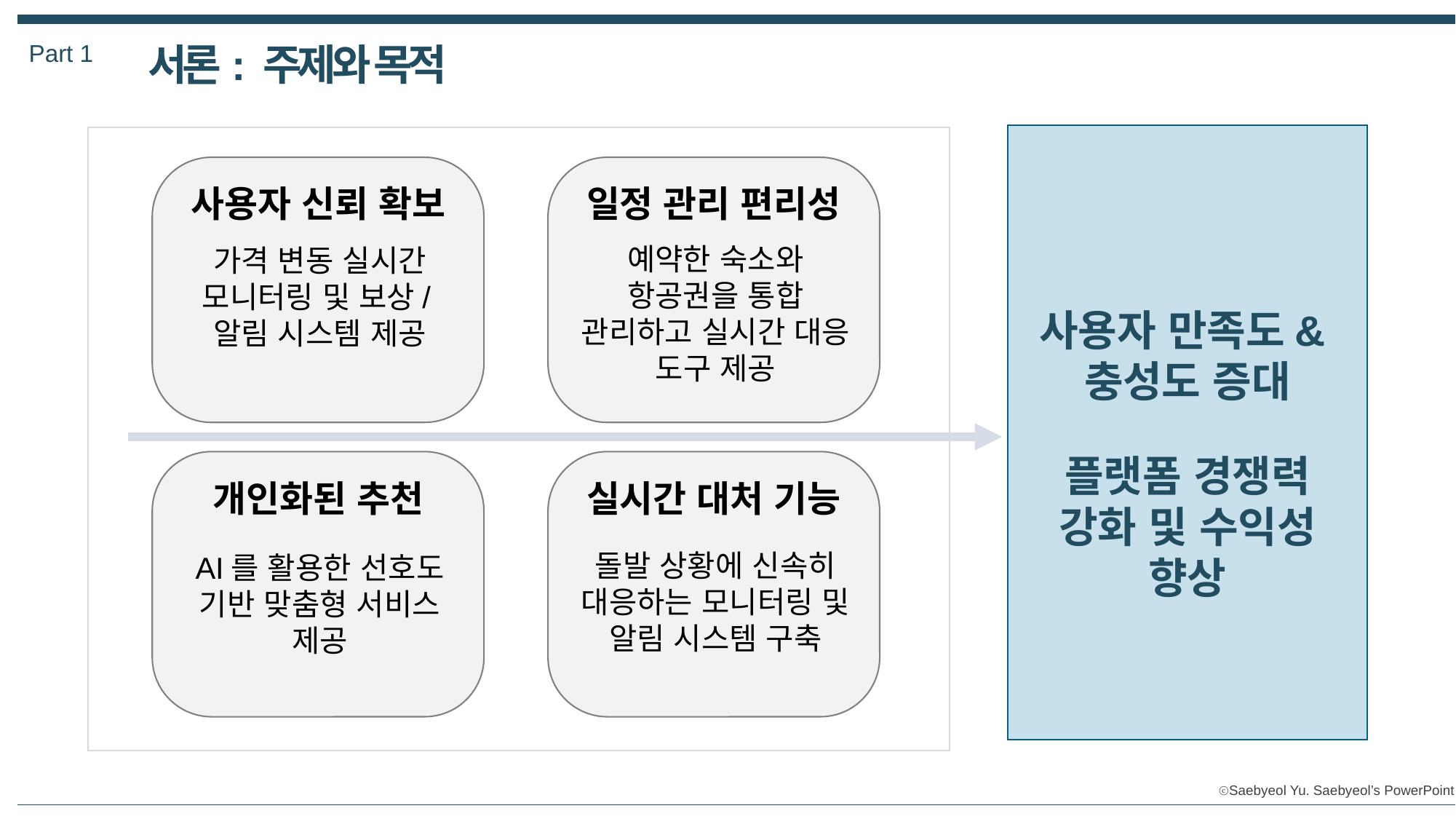

Part 1
서론: 주제와 목적

사용자 신뢰 확보
일정 관리 편리성
예약한 숙소와 항공권을 통합 관리하고 실시간 대응 도구 제공
가격 변동 실시간 모니터링 및 보상/알림 시스템 제공
사용자 만족도&충성도 증대
플랫폼 경쟁력 강화 및 수익성 향상

개인화된 추천
실시간 대처 기능
돌발 상황에 신속히 대응하는 모니터링 및 알림 시스템 구축
AI를 활용한 선호도 기반 맞춤형 서비스 제공